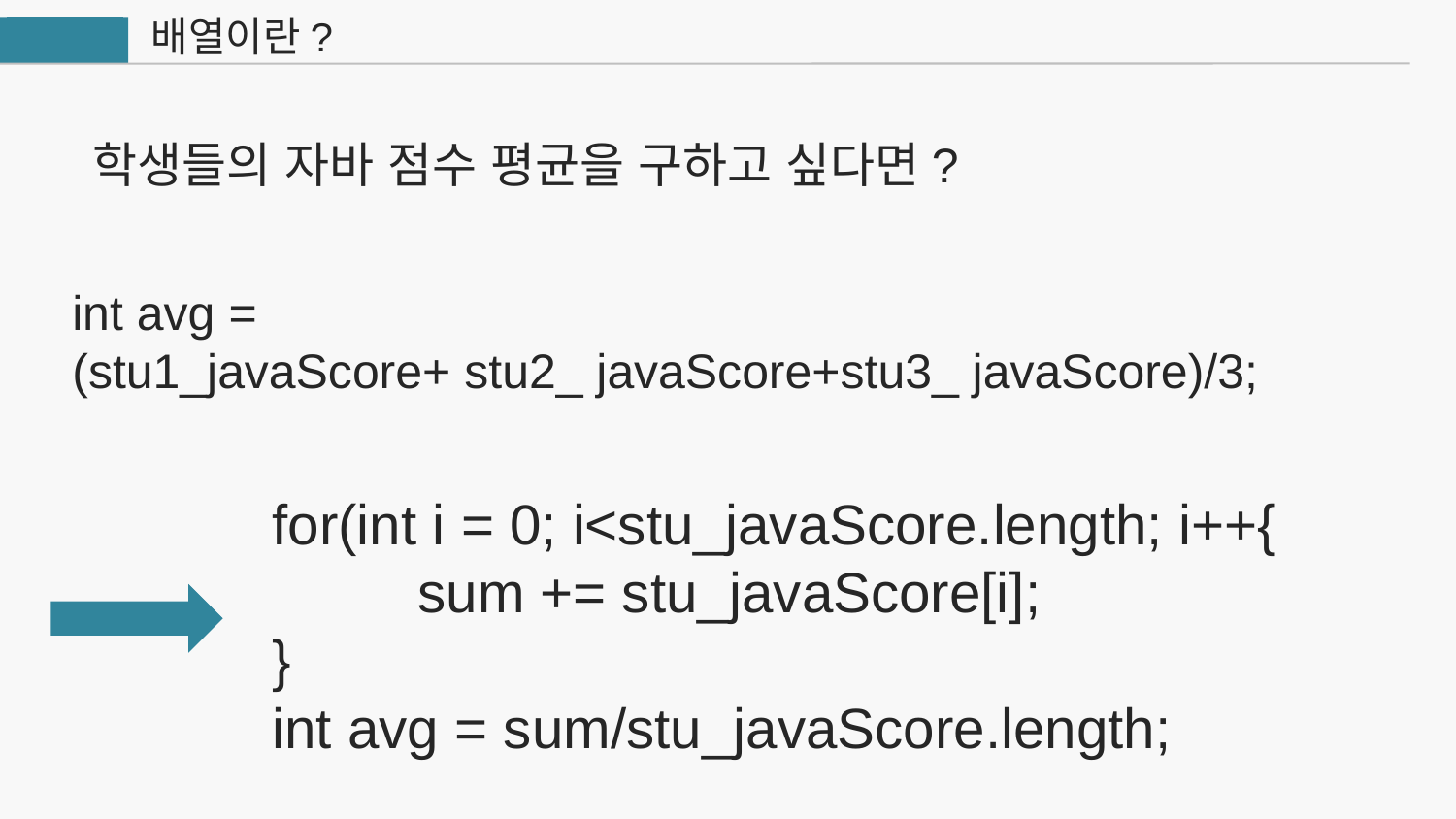

배열이란?

자바
학생들의 자바 점수 평균을 구하고 싶다면?
int avg =
(stu1_javaScore+ stu2_ javaScore+stu3_ javaScore)/3;
for(int i = 0; i<stu_javaScore.length; i++{
	sum += stu_javaScore[i];
}
int avg = sum/stu_javaScore.length;